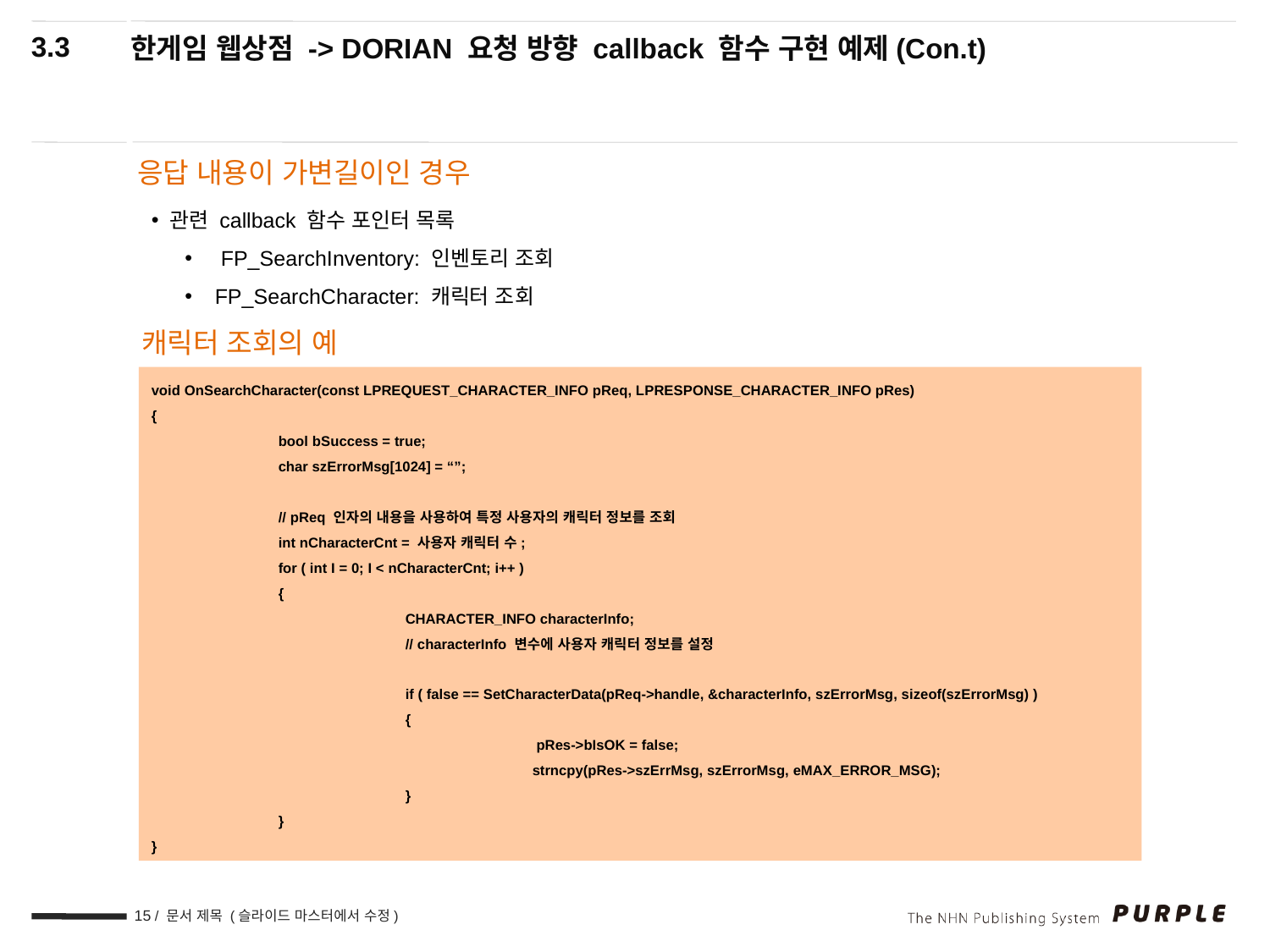

3.3
한게임 웹상점 -> DORIAN 요청 방향 callback 함수 구현 예제(Con.t)
응답 내용이 가변길이인 경우
 관련 callback 함수 포인터 목록
 FP_SearchInventory: 인벤토리 조회
FP_SearchCharacter: 캐릭터 조회
캐릭터 조회의 예
void OnSearchCharacter(const LPREQUEST_CHARACTER_INFO pReq, LPRESPONSE_CHARACTER_INFO pRes)
{
	bool bSuccess = true;
	char szErrorMsg[1024] = “”;

	// pReq 인자의 내용을 사용하여 특정 사용자의 캐릭터 정보를 조회
	int nCharacterCnt = 사용자 캐릭터 수;
for ( int I = 0; I < nCharacterCnt; i++ )
{
	CHARACTER_INFO characterInfo;
	// characterInfo 변수에 사용자 캐릭터 정보를 설정

	if ( false == SetCharacterData(pReq->handle, &characterInfo, szErrorMsg, sizeof(szErrorMsg) )
	{
		 pRes->bIsOK = false;
		strncpy(pRes->szErrMsg, szErrorMsg, eMAX_ERROR_MSG);
	}
}
}